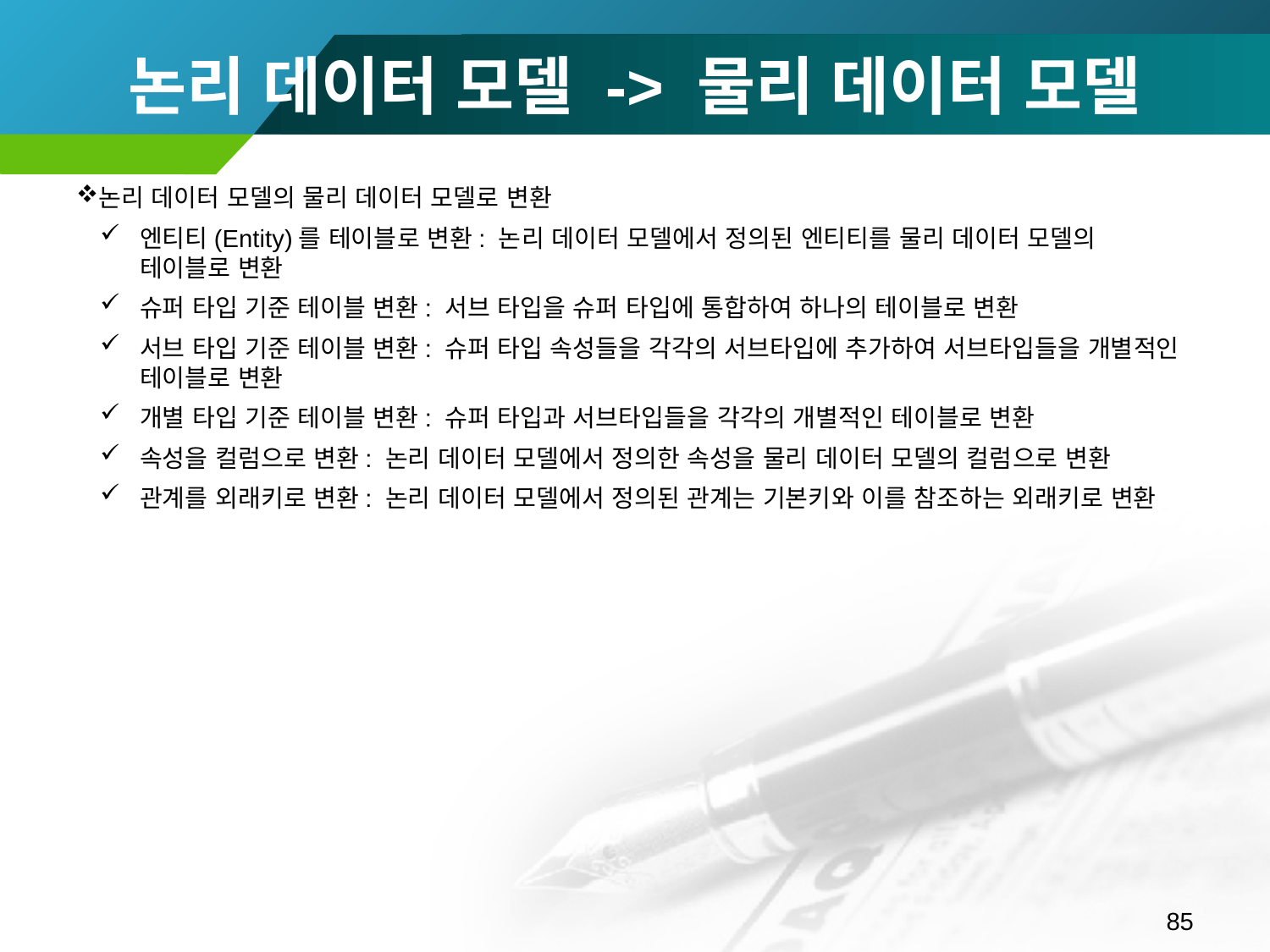

# 논리 데이터 모델 -> 물리 데이터 모델
논리 데이터 모델의 물리 데이터 모델로 변환
엔티티(Entity)를 테이블로 변환: 논리 데이터 모델에서 정의된 엔티티를 물리 데이터 모델의 테이블로 변환
슈퍼 타입 기준 테이블 변환: 서브 타입을 슈퍼 타입에 통합하여 하나의 테이블로 변환
서브 타입 기준 테이블 변환: 슈퍼 타입 속성들을 각각의 서브타입에 추가하여 서브타입들을 개별적인 테이블로 변환
개별 타입 기준 테이블 변환: 슈퍼 타입과 서브타입들을 각각의 개별적인 테이블로 변환
속성을 컬럼으로 변환: 논리 데이터 모델에서 정의한 속성을 물리 데이터 모델의 컬럼으로 변환
관계를 외래키로 변환: 논리 데이터 모델에서 정의된 관계는 기본키와 이를 참조하는 외래키로 변환
85